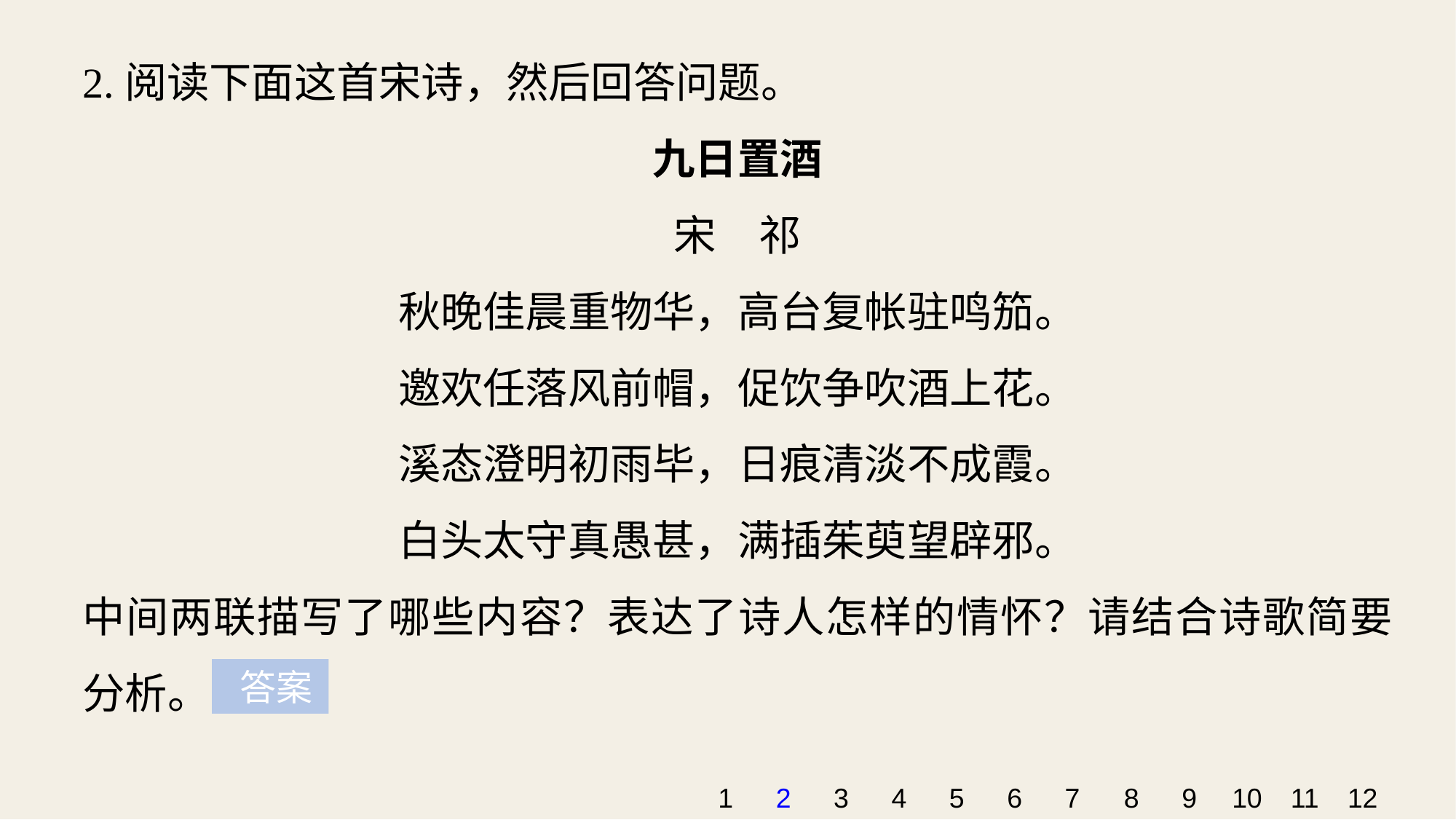

2.阅读下面这首宋诗，然后回答问题。
九日置酒
宋　祁
秋晚佳晨重物华，高台复帐驻鸣笳。
邀欢任落风前帽，促饮争吹酒上花。
溪态澄明初雨毕，日痕清淡不成霞。
白头太守真愚甚，满插茱萸望辟邪。
中间两联描写了哪些内容？表达了诗人怎样的情怀？请结合诗歌简要分析。
 答案
1
2
3
4
5
6
7
8
9
10
11
12